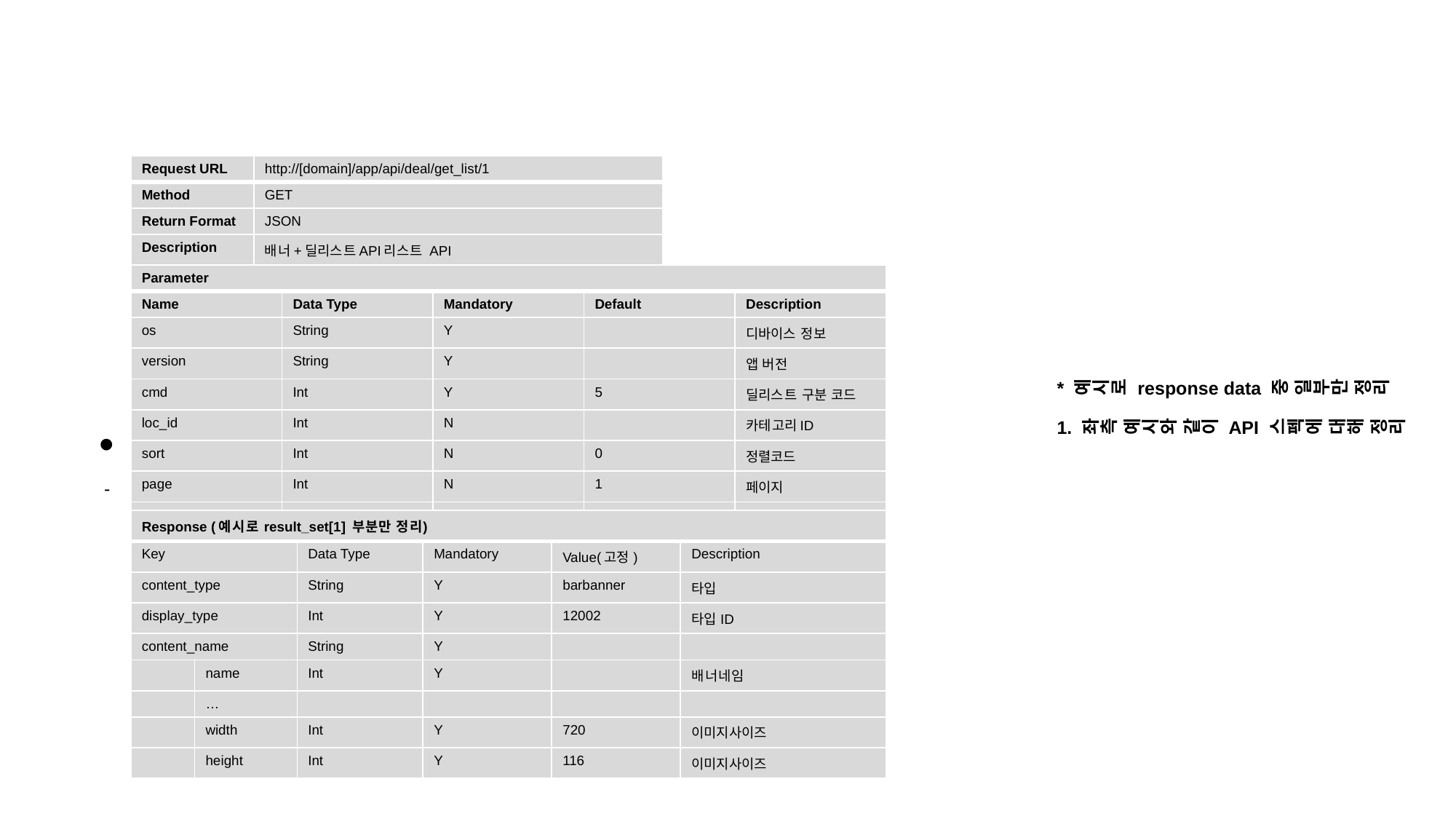

API 단위테스트 예제 (배너)
API 스펙 확인 및 정리

| Request URL | http://[domain]/app/api/deal/get\_list/1 |
| --- | --- |
| Method | GET |
| Return Format | JSON |
| Description | 배너+딜리스트API리스트 API |
# * 예시로 response data 중 일부만 정리 1. 좌측 예시와 같이 API 스펙에 대해 정리
| Parameter |  |  |  |  |
| --- | --- | --- | --- | --- |
| Name | Data Type | Mandatory | Default | Description |
| os | String | Y |  | 디바이스 정보 |
| version | String | Y |  | 앱 버전 |
| cmd | Int | Y | 5 | 딜리스트 구분 코드 |
| loc\_id | Int | N |  | 카테고리ID |
| sort | Int | N | 0 | 정렬코드 |
| page | Int | N | 1 | 페이지 |
| per\_page | int | N | 20 | 페이지당 노출갯수 |
| Response (예시로 result\_set[1] 부분만 정리) |  |  |  |  |  |
| --- | --- | --- | --- | --- | --- |
| Key |  | Data Type | Mandatory | Value(고정) | Description |
| content\_type |  | String | Y | barbanner | 타입 |
| display\_type |  | Int | Y | 12002 | 타입ID |
| content\_name |  | String | Y |  |  |
|  | name | Int | Y |  | 배너네임 |
|  | … |  |  |  |  |
|  | width | Int | Y | 720 | 이미지사이즈 |
|  | height | Int | Y | 116 | 이미지사이즈 |